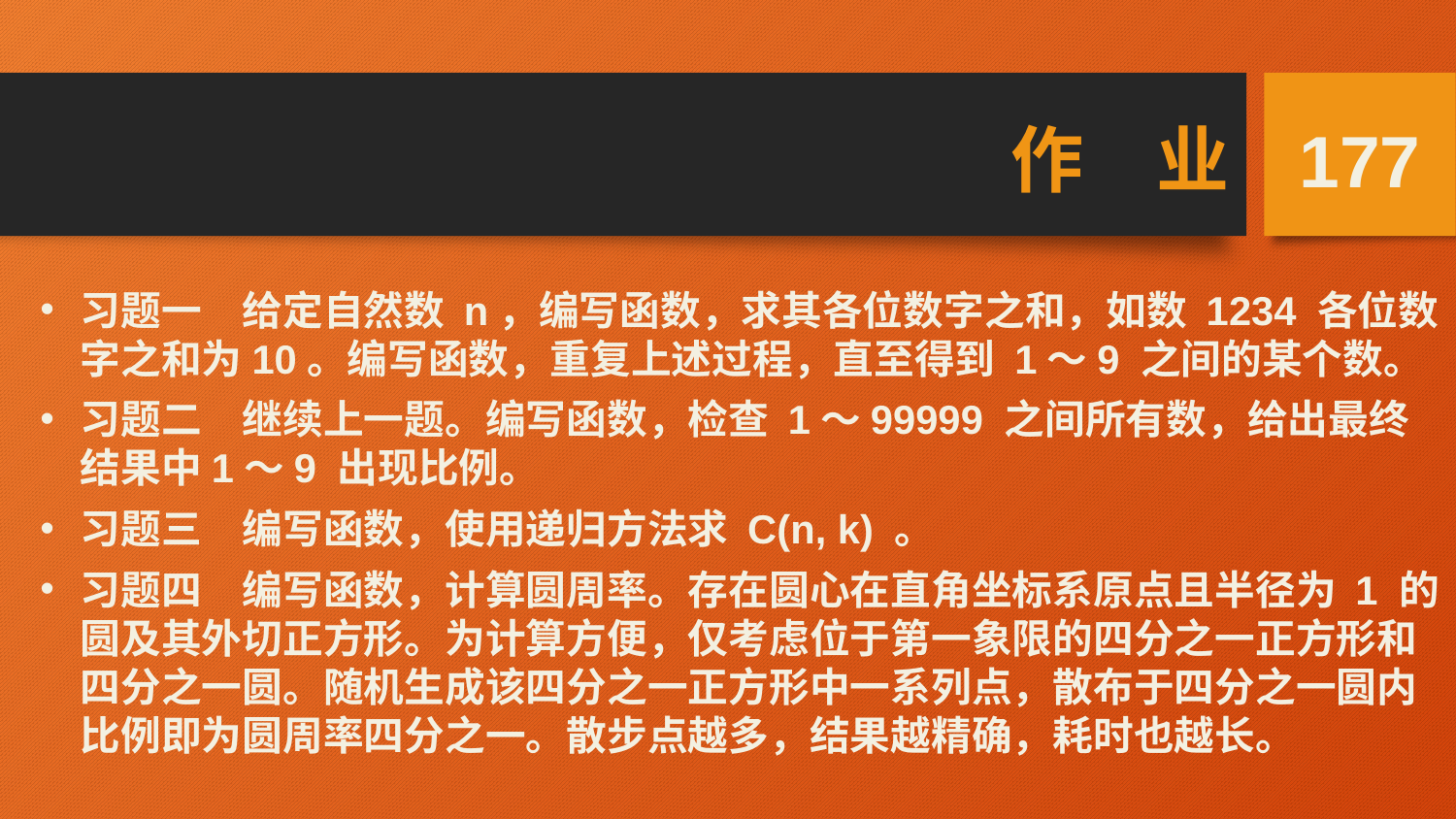

# 作　业
177
习题一　给定自然数 n，编写函数，求其各位数字之和，如数 1234 各位数字之和为10。编写函数，重复上述过程，直至得到 1～9 之间的某个数。
习题二　继续上一题。编写函数，检查 1～99999 之间所有数，给出最终结果中1～9 出现比例。
习题三　编写函数，使用递归方法求 C(n, k) 。
习题四　编写函数，计算圆周率。存在圆心在直角坐标系原点且半径为 1 的圆及其外切正方形。为计算方便，仅考虑位于第一象限的四分之一正方形和四分之一圆。随机生成该四分之一正方形中一系列点，散布于四分之一圆内比例即为圆周率四分之一。散步点越多，结果越精确，耗时也越长。